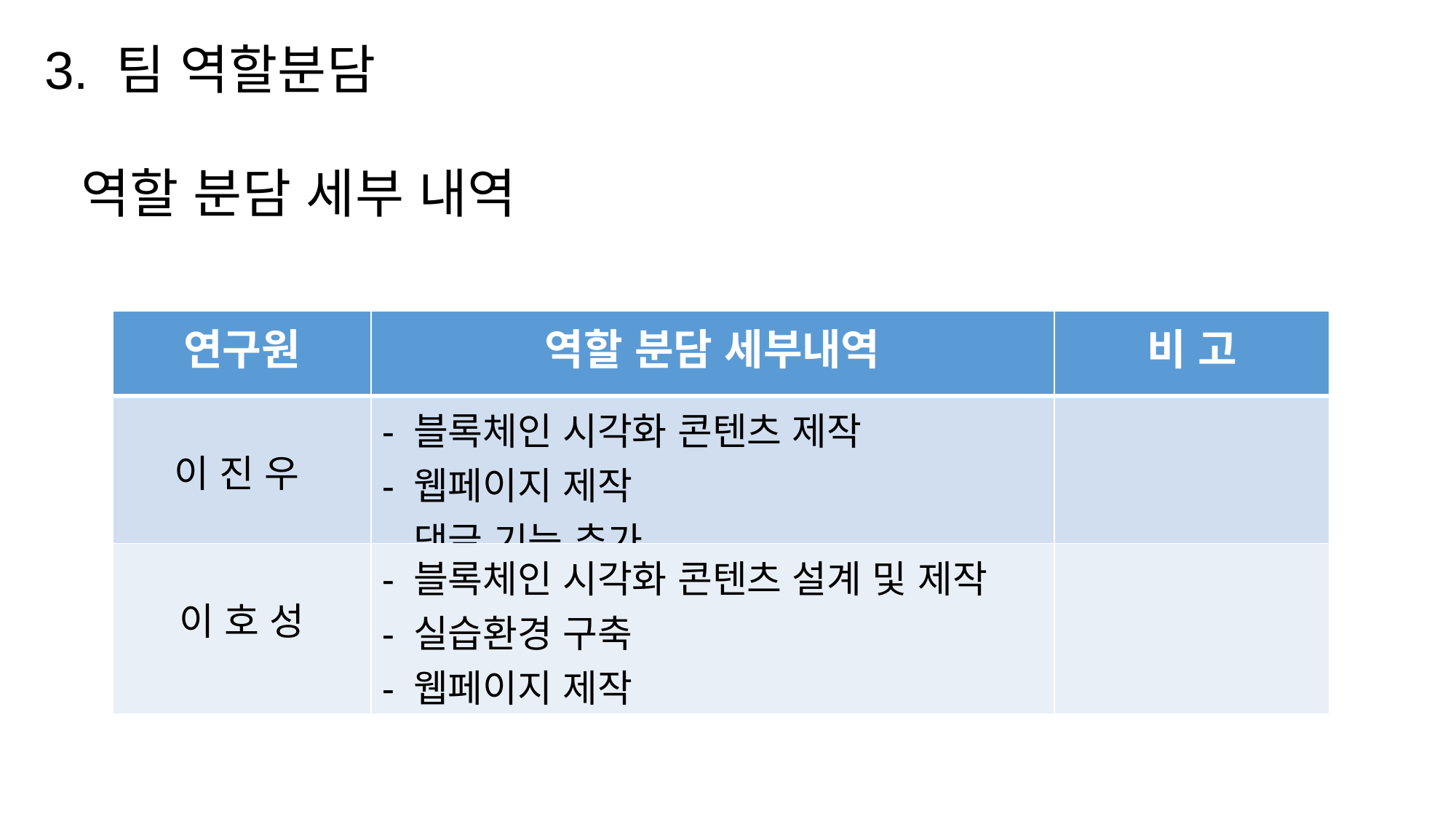

3. 팀 역할분담
역할 분담 세부 내역
| 연구원 | 역할 분담 세부내역 | 비 고 |
| --- | --- | --- |
| 이 진 우 | - 블록체인 시각화 콘텐츠 제작 - 웹페이지 제작 - 댓글 기능 추가 |  |
| 이 호 성 | - 블록체인 시각화 콘텐츠 설계 및 제작 - 실습환경 구축 - 웹페이지 제작 |  |